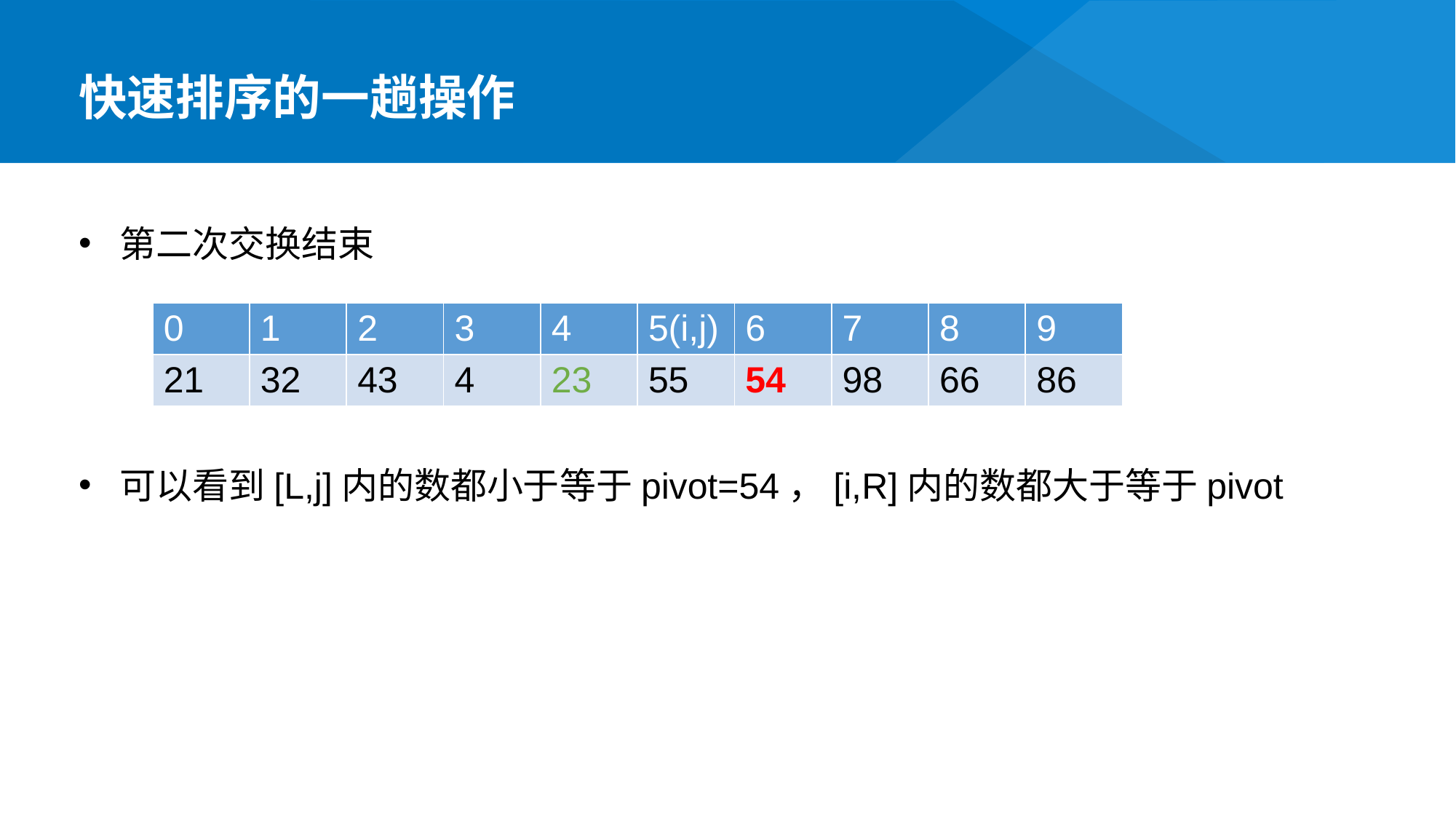

快速排序的一趟操作
第二次交换结束

可以看到[L,j]内的数都小于等于pivot=54，[i,R]内的数都大于等于pivot
| 0 | 1 | 2 | 3 | 4 | 5(i,j) | 6 | 7 | 8 | 9 |
| --- | --- | --- | --- | --- | --- | --- | --- | --- | --- |
| 21 | 32 | 43 | 4 | 23 | 55 | 54 | 98 | 66 | 86 |